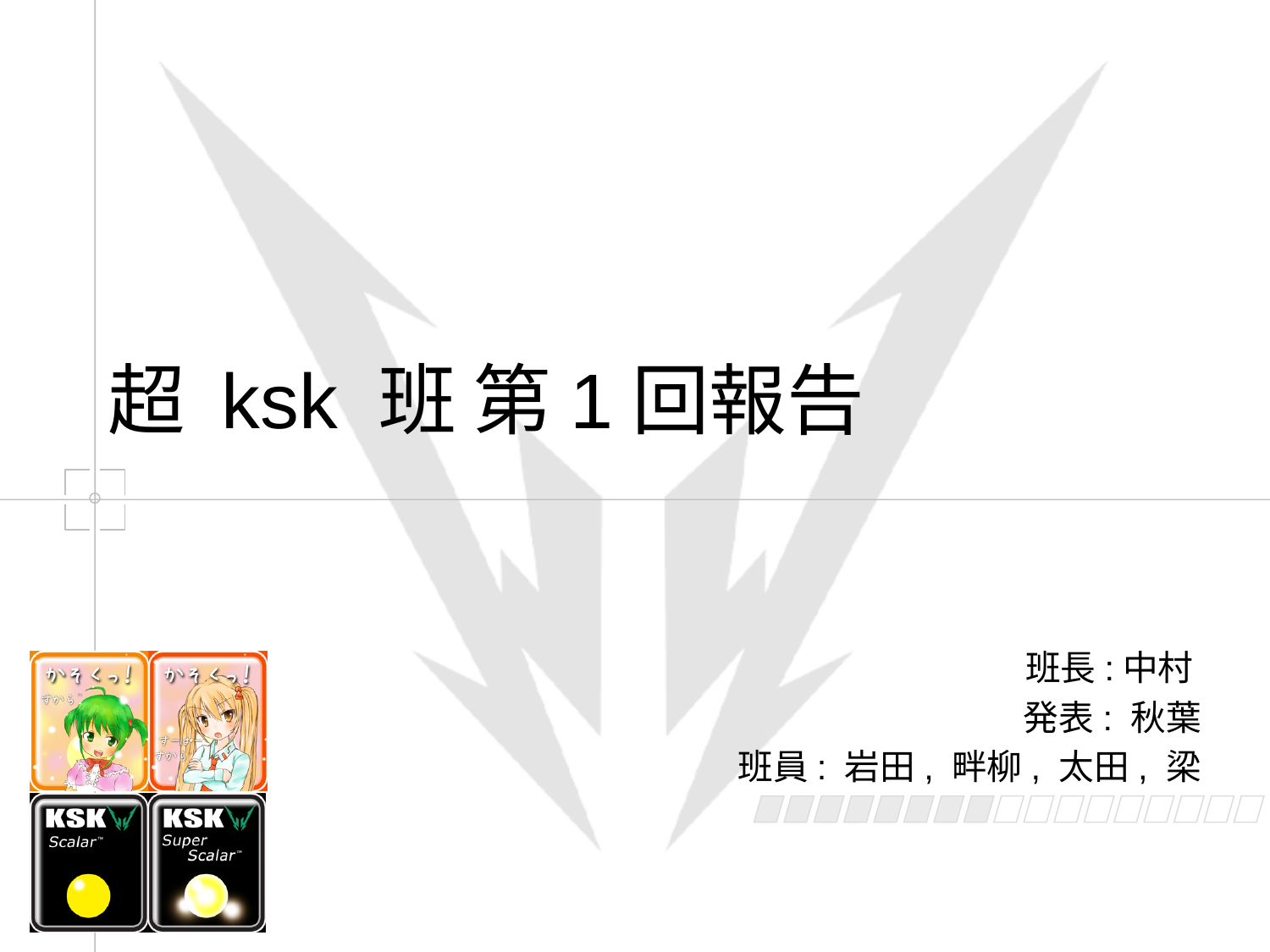

# 超 ksk 班 第1回報告
班長:中村
発表: 秋葉
班員: 岩田, 畔柳, 太田, 梁